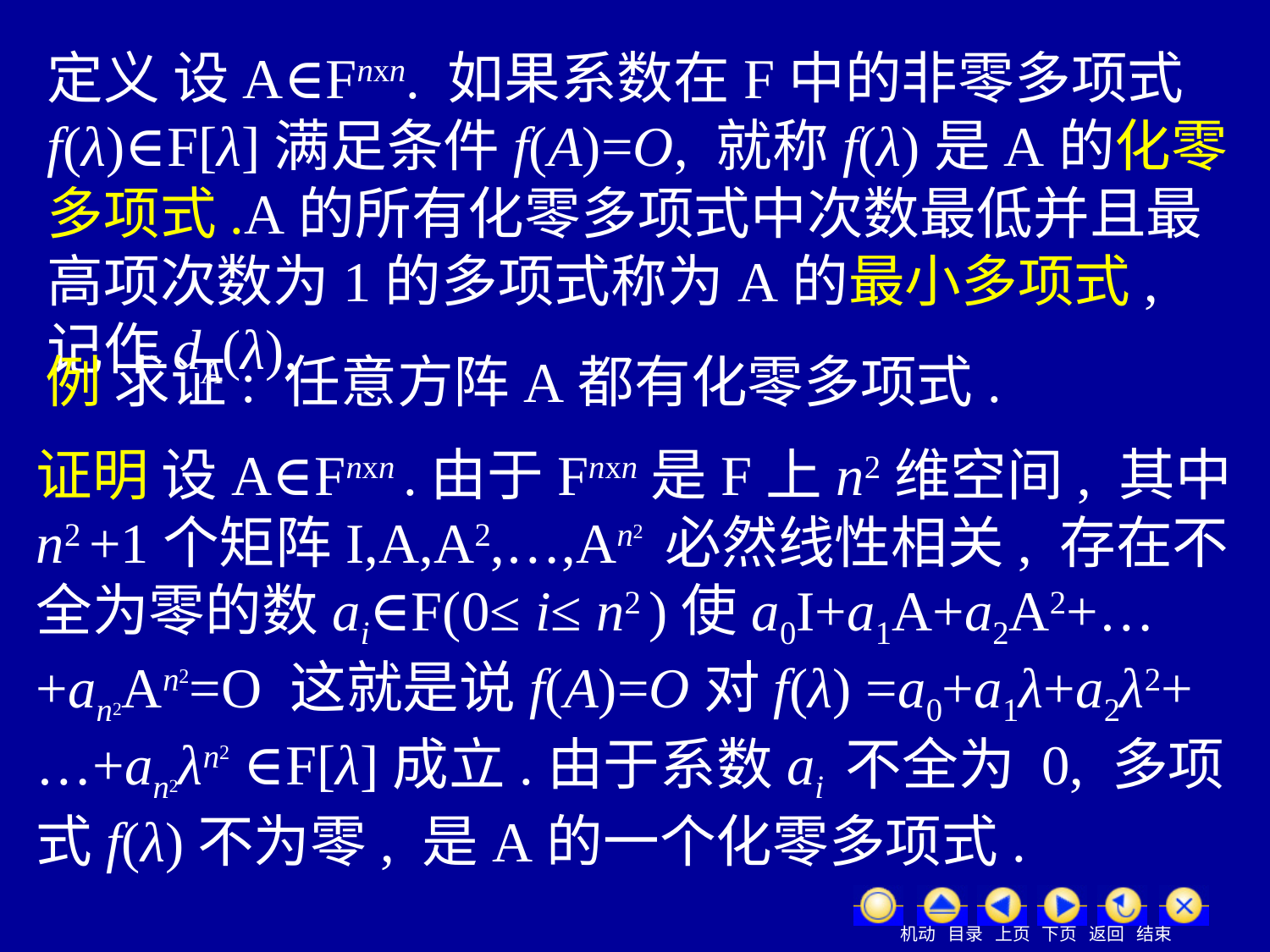

定义 设A∈Fnxn. 如果系数在F中的非零多项式 f(λ)∈F[λ]满足条件f(A)=O, 就称f(λ)是A的化零多项式.A的所有化零多项式中次数最低并且最高项次数为1的多项式称为A的最小多项式, 记作dA(λ).
例 求证: 任意方阵A都有化零多项式.
证明 设A∈Fnxn .由于Fnxn是F上n2维空间, 其中 n2 +1个矩阵I,A,A2,…,An2 必然线性相关, 存在不全为零的数ai∈F(0≤ i≤ n2 )使a0I+a1A+a2A2+…+an2An2=O 这就是说f(A)=O对f(λ) =a0+a1λ+a2λ2+…+an2λn2 ∈F[λ]成立.由于系数ai 不全为 0, 多项式f(λ)不为零, 是A的一个化零多项式.